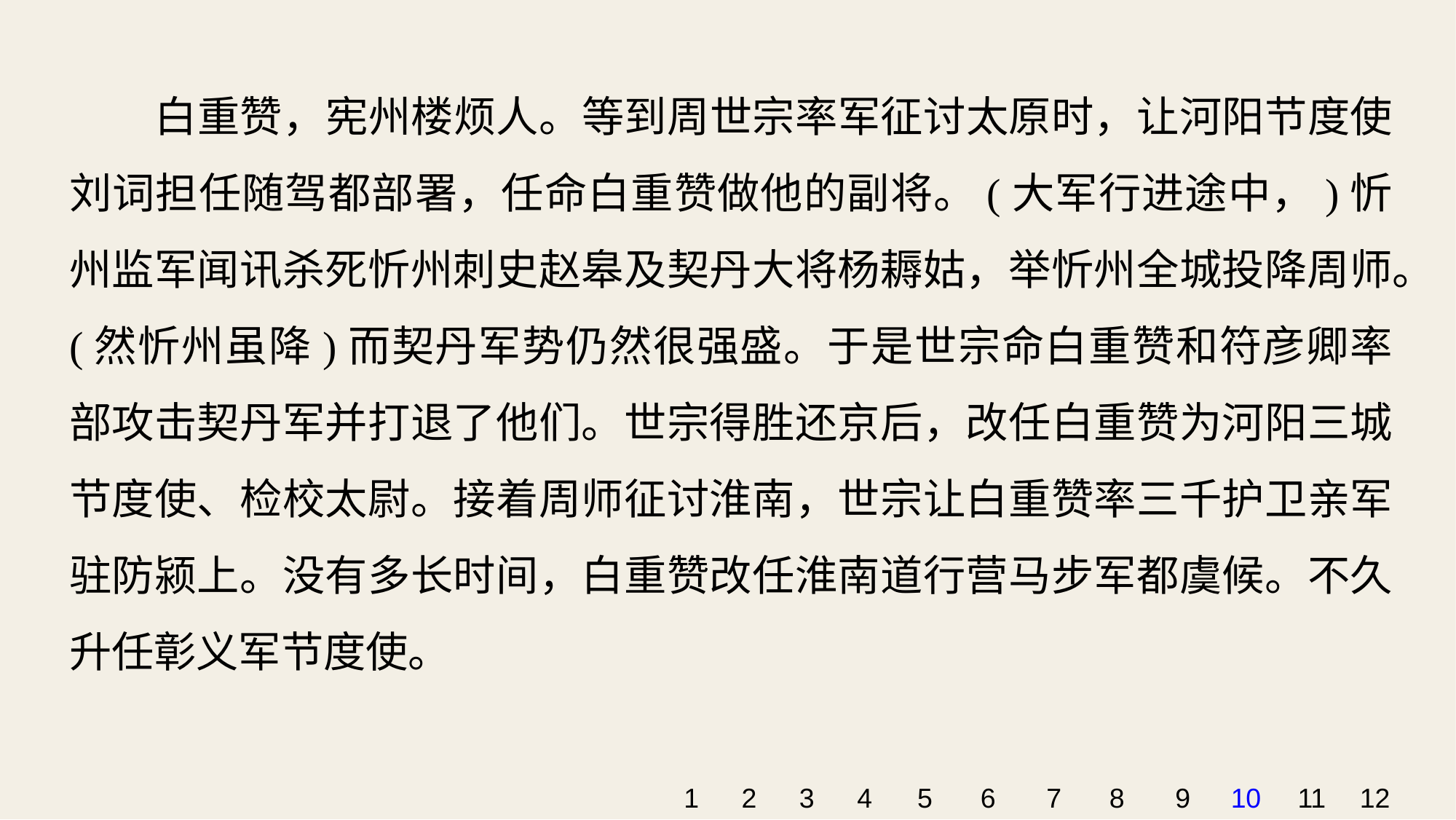

白重赞，宪州楼烦人。等到周世宗率军征讨太原时，让河阳节度使刘词担任随驾都部署，任命白重赞做他的副将。(大军行进途中，)忻州监军闻讯杀死忻州刺史赵皋及契丹大将杨耨姑，举忻州全城投降周师。(然忻州虽降)而契丹军势仍然很强盛。于是世宗命白重赞和符彦卿率部攻击契丹军并打退了他们。世宗得胜还京后，改任白重赞为河阳三城节度使、检校太尉。接着周师征讨淮南，世宗让白重赞率三千护卫亲军驻防颍上。没有多长时间，白重赞改任淮南道行营马步军都虞候。不久升任彰义军节度使。
1
2
3
4
5
6
7
8
9
10
11
12